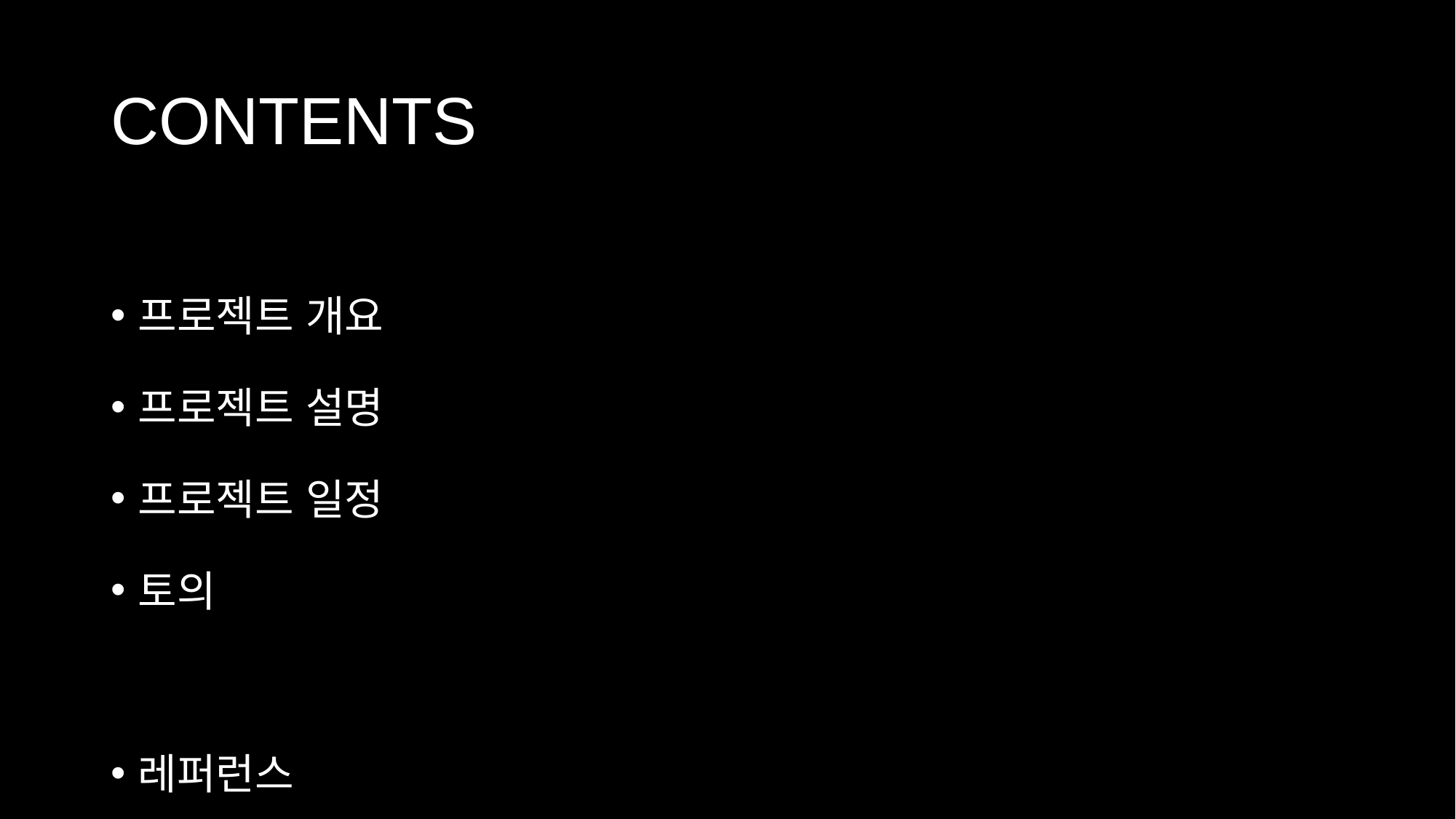

# CONTENTS
프로젝트 개요
프로젝트 설명
프로젝트 일정
토의

레퍼런스